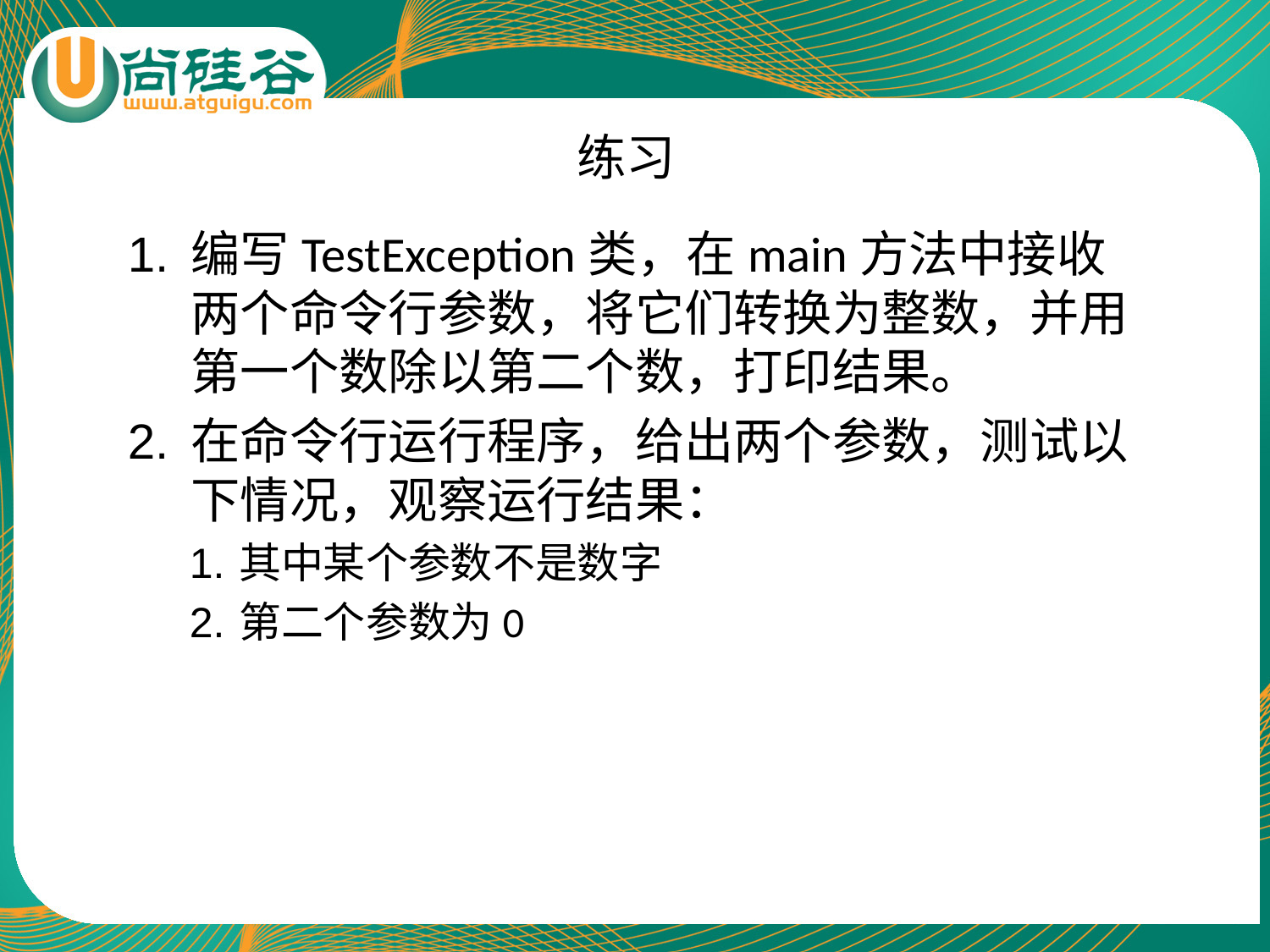

# 练习
编写TestException类，在main方法中接收两个命令行参数，将它们转换为整数，并用第一个数除以第二个数，打印结果。
在命令行运行程序，给出两个参数，测试以下情况，观察运行结果：
其中某个参数不是数字
第二个参数为0